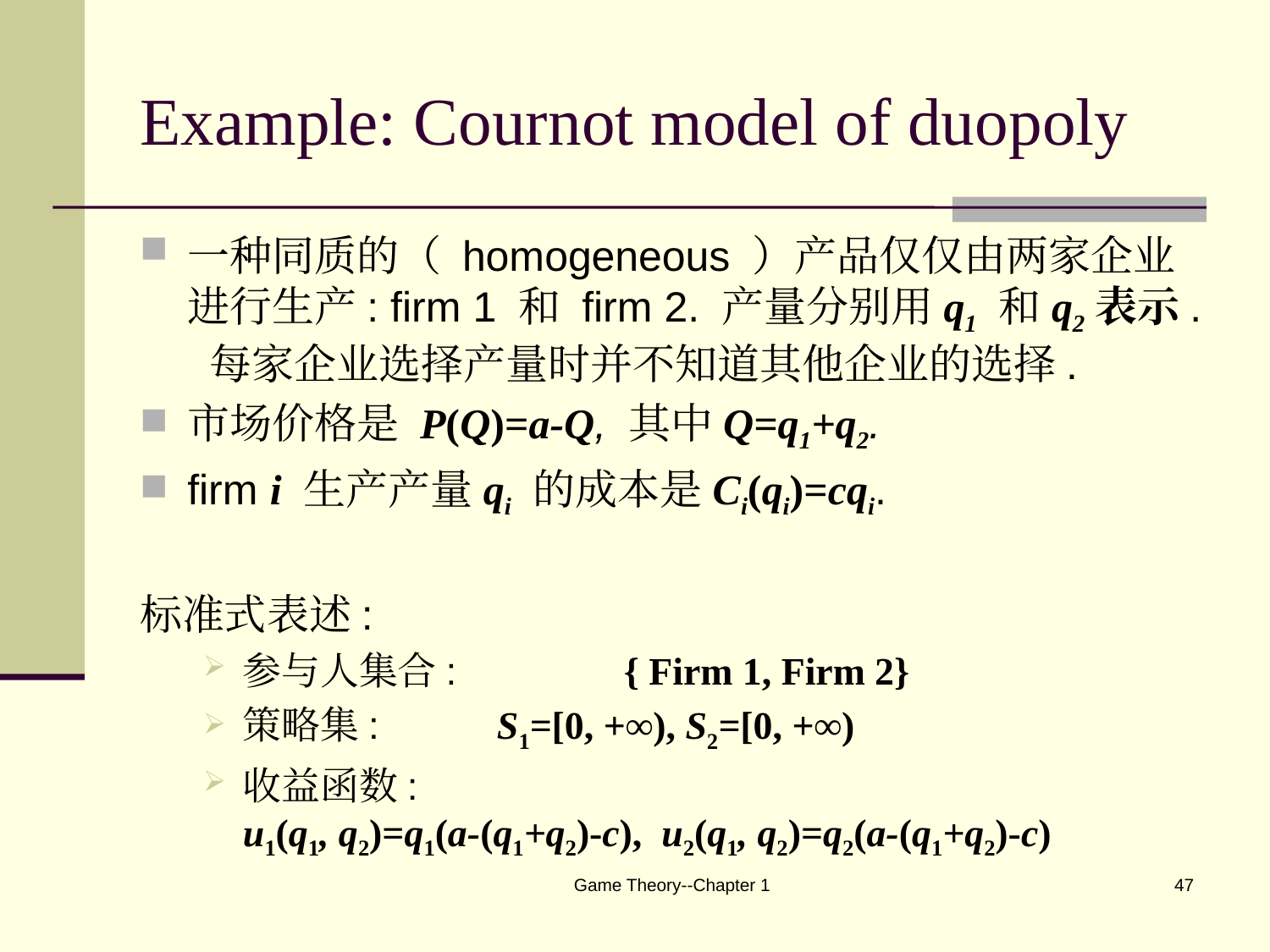

# Example: Cournot model of duopoly
一种同质的（ homogeneous ）产品仅仅由两家企业进行生产: firm 1 和 firm 2. 产量分别用q1 和q2表示. 每家企业选择产量时并不知道其他企业的选择.
市场价格是 P(Q)=a-Q, 其中Q=q1+q2.
firm i 生产产量qi 的成本是Ci(qi)=cqi.

标准式表述:
参与人集合: 		{ Firm 1, Firm 2}
策略集: 	S1=[0, +∞), S2=[0, +∞)
收益函数:
u1(q1, q2)=q1(a-(q1+q2)-c),  u2(q1, q2)=q2(a-(q1+q2)-c)

Game Theory--Chapter 1
47